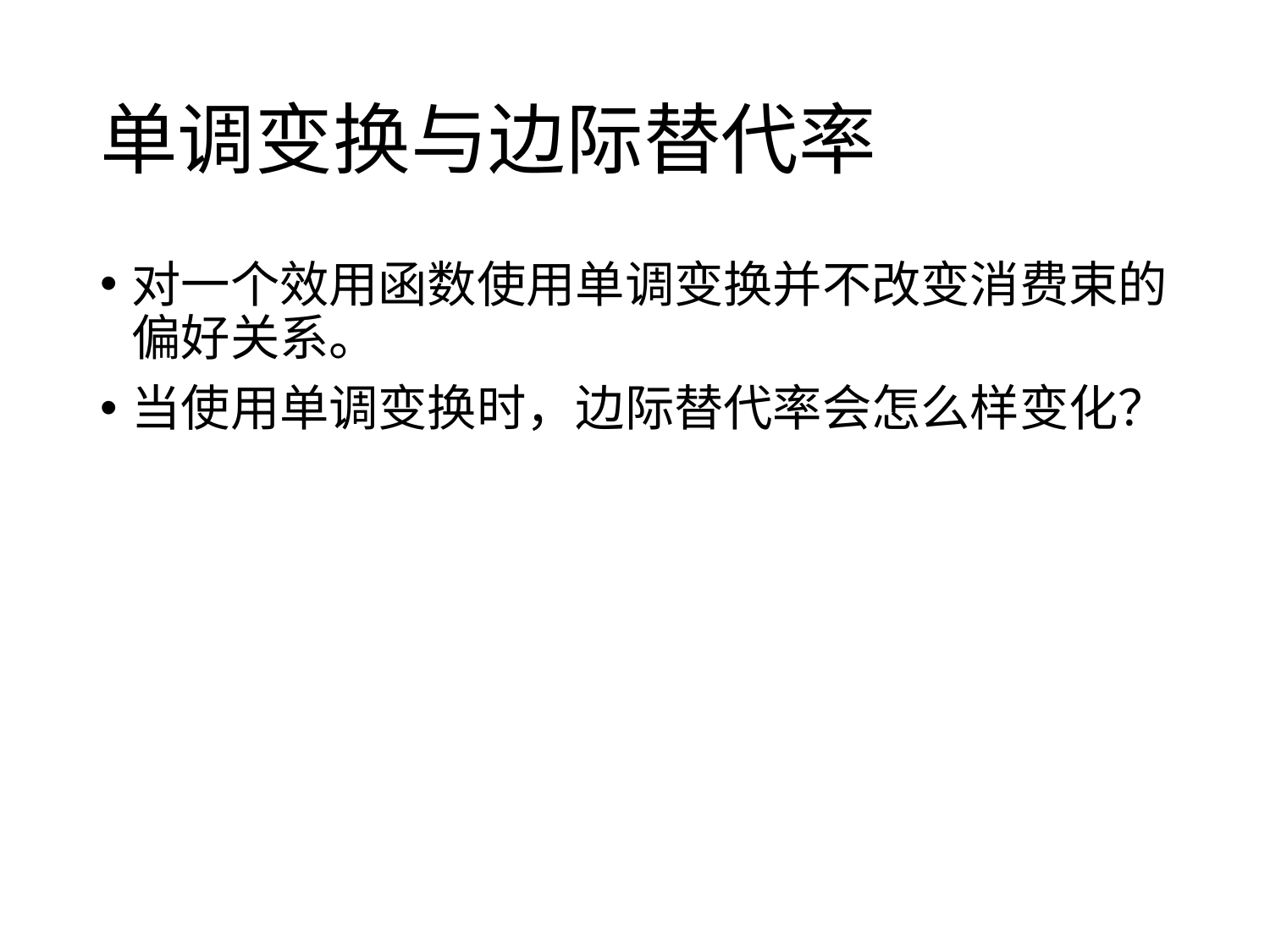

# 单调变换与边际替代率
对一个效用函数使用单调变换并不改变消费束的偏好关系。
当使用单调变换时，边际替代率会怎么样变化？